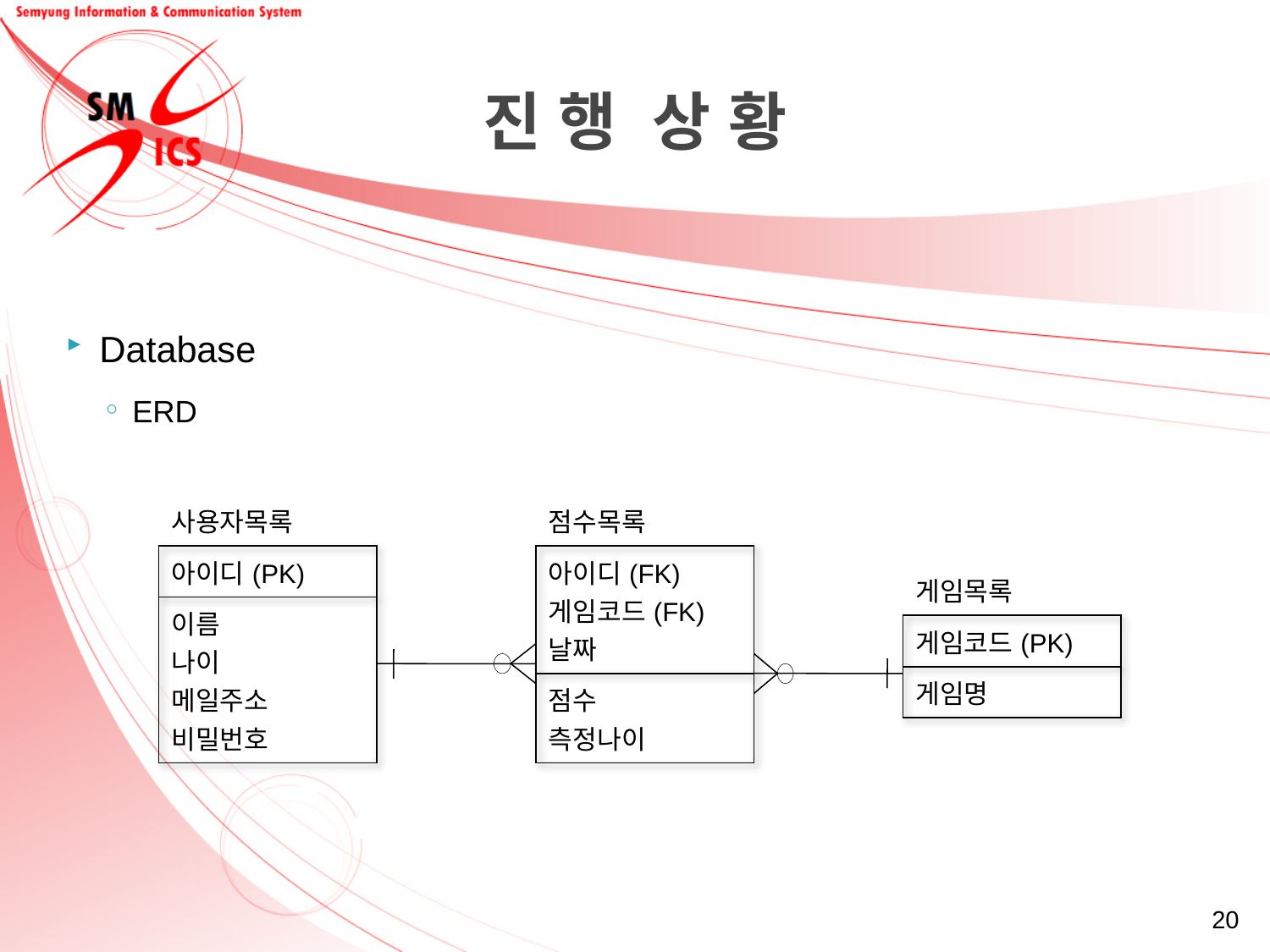

진 행  상 황
Database
ERD
| 사용자목록 |
| --- |
| 아이디(PK) |
| 이름 나이 메일주소 비밀번호 |
| 점수목록 |
| --- |
| 아이디(FK) 게임코드(FK) 날짜 |
| 점수 측정나이 |
| 게임목록 |
| --- |
| 게임코드(PK) |
| 게임명 |

20